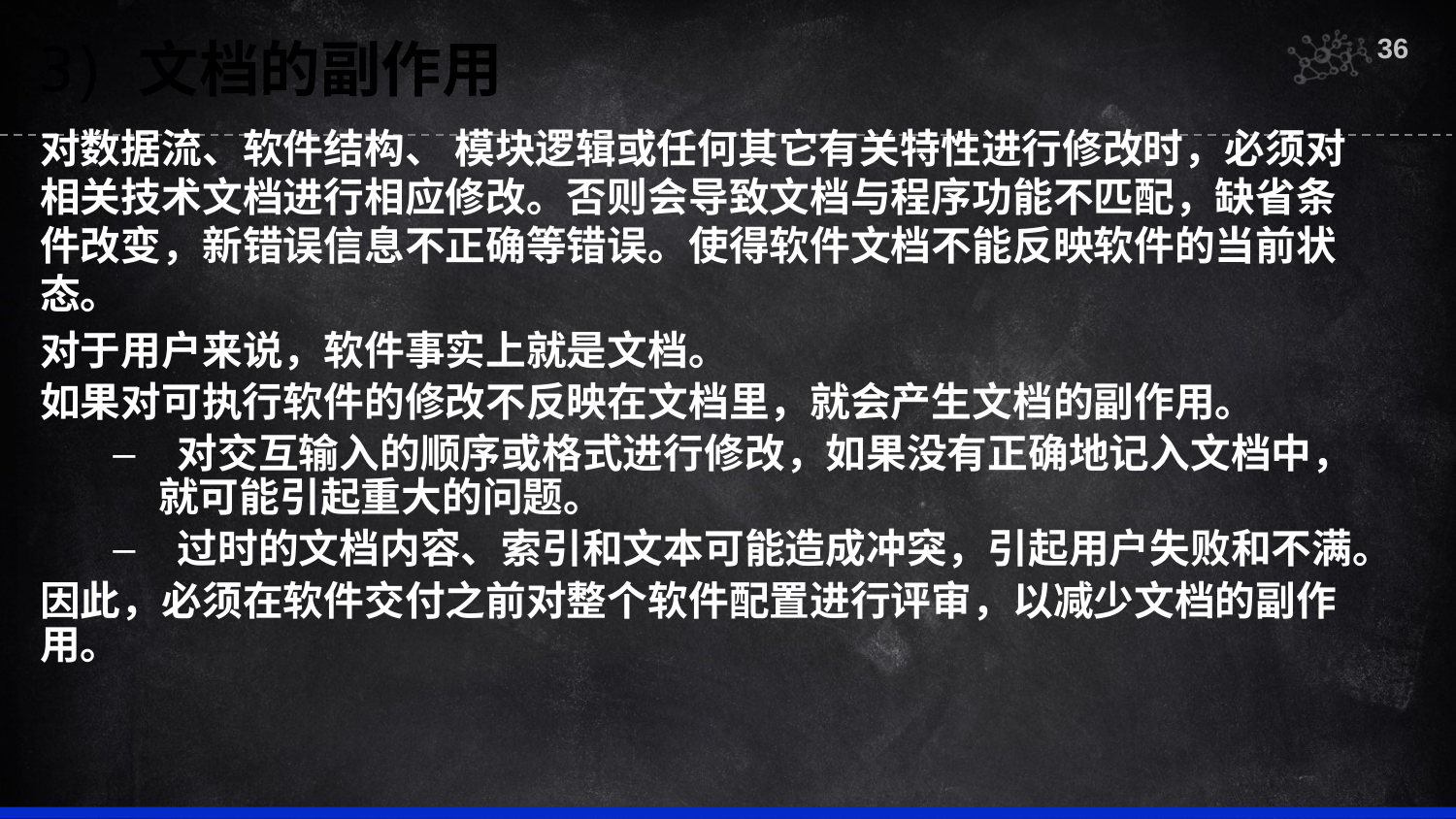

36
3) 文档的副作用
对数据流、软件结构、 模块逻辑或任何其它有关特性进行修改时，必须对相关技术文档进行相应修改。否则会导致文档与程序功能不匹配，缺省条件改变，新错误信息不正确等错误。使得软件文档不能反映软件的当前状态。
对于用户来说，软件事实上就是文档。
如果对可执行软件的修改不反映在文档里，就会产生文档的副作用。
 对交互输入的顺序或格式进行修改，如果没有正确地记入文档中，就可能引起重大的问题。
 过时的文档内容、索引和文本可能造成冲突，引起用户失败和不满。
因此，必须在软件交付之前对整个软件配置进行评审，以减少文档的副作用。